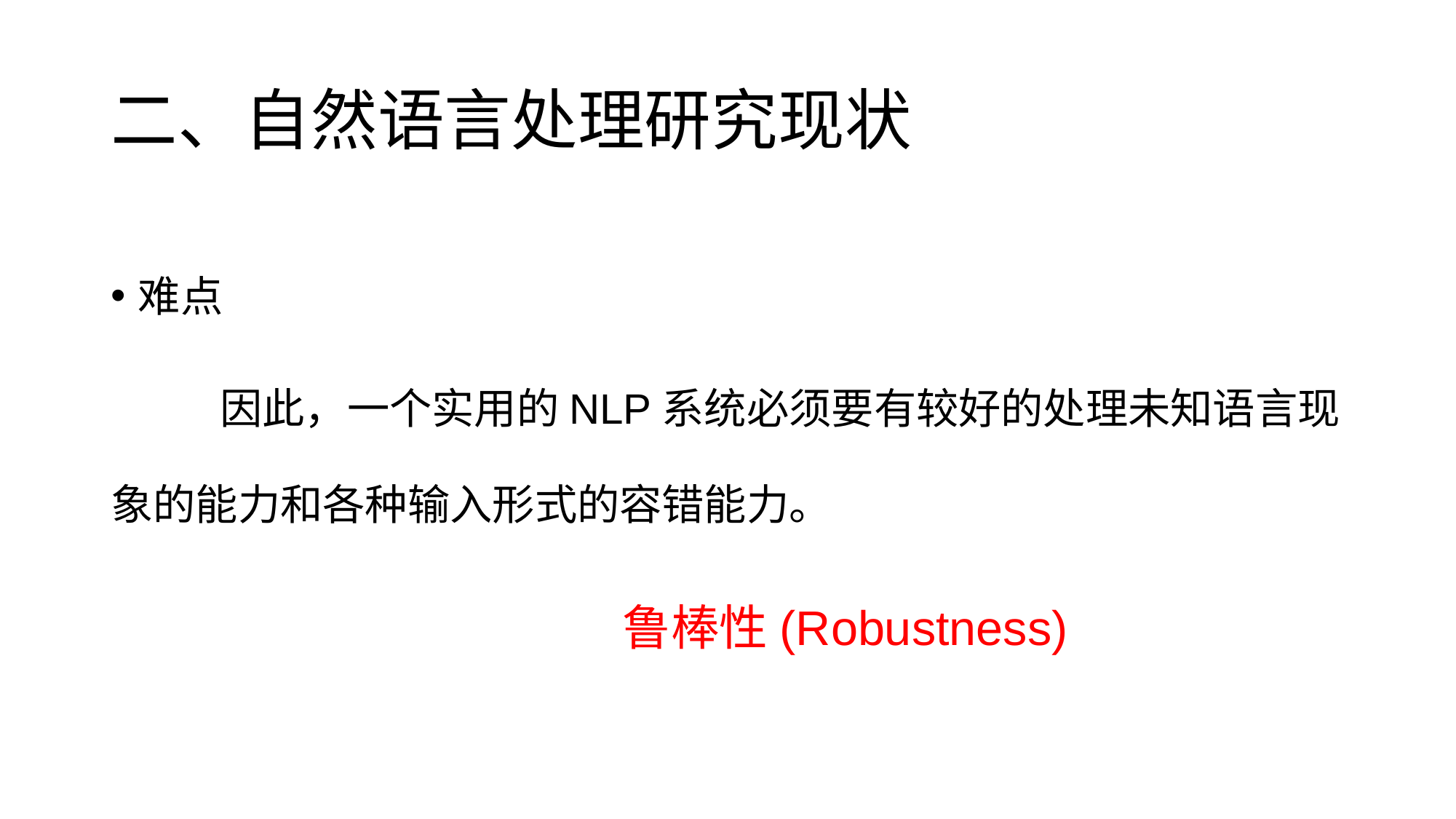

# 二、自然语言处理研究现状
难点
	因此，一个实用的NLP系统必须要有较好的处理未知语言现象的能力和各种输入形式的容错能力。
                                                     鲁棒性(Robustness)